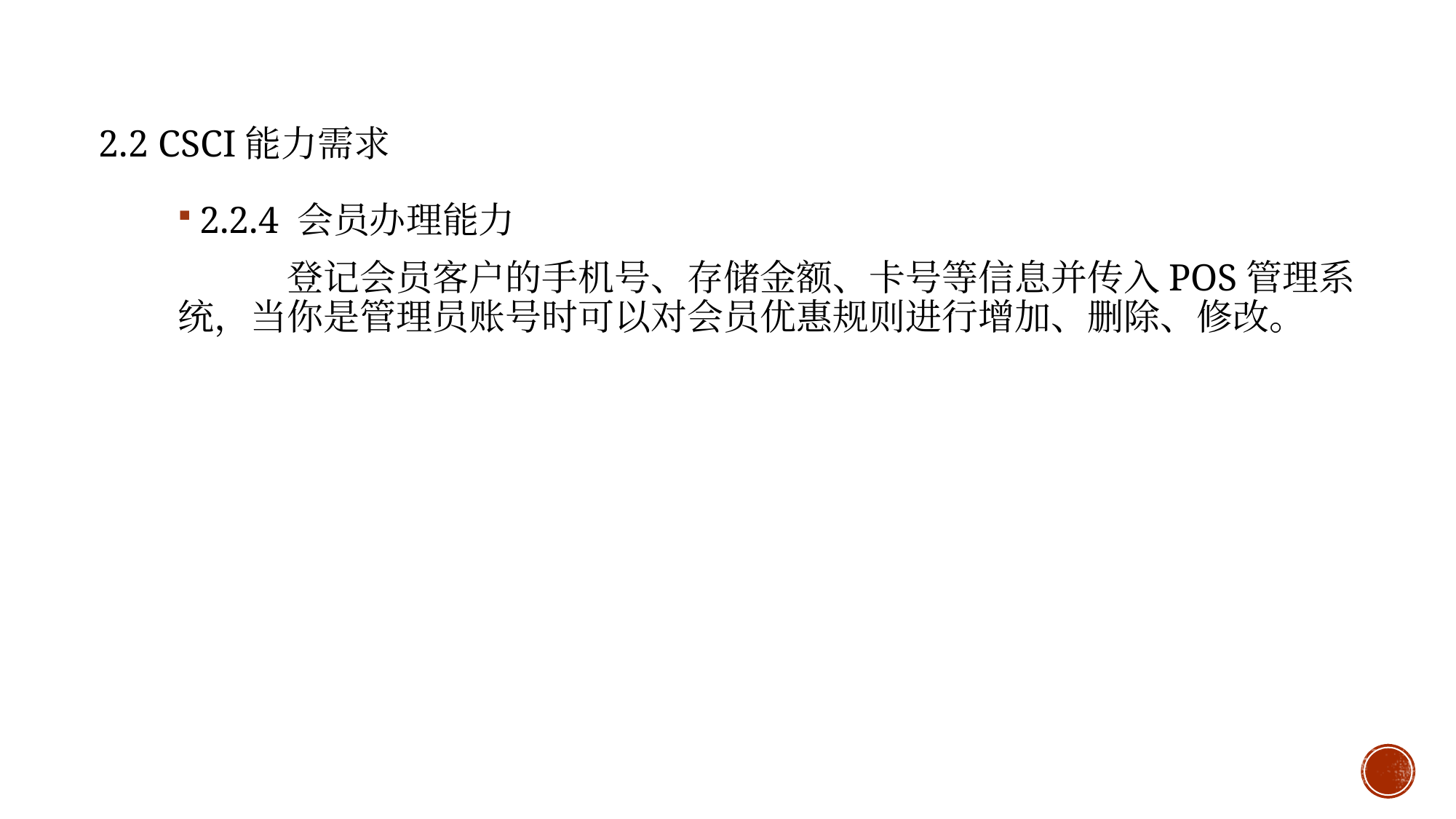

# 2.2 CSCI能力需求
2.2.4 会员办理能力
	登记会员客户的手机号、存储金额、卡号等信息并传入POS管理系统，当你是管理员账号时可以对会员优惠规则进行增加、删除、修改。